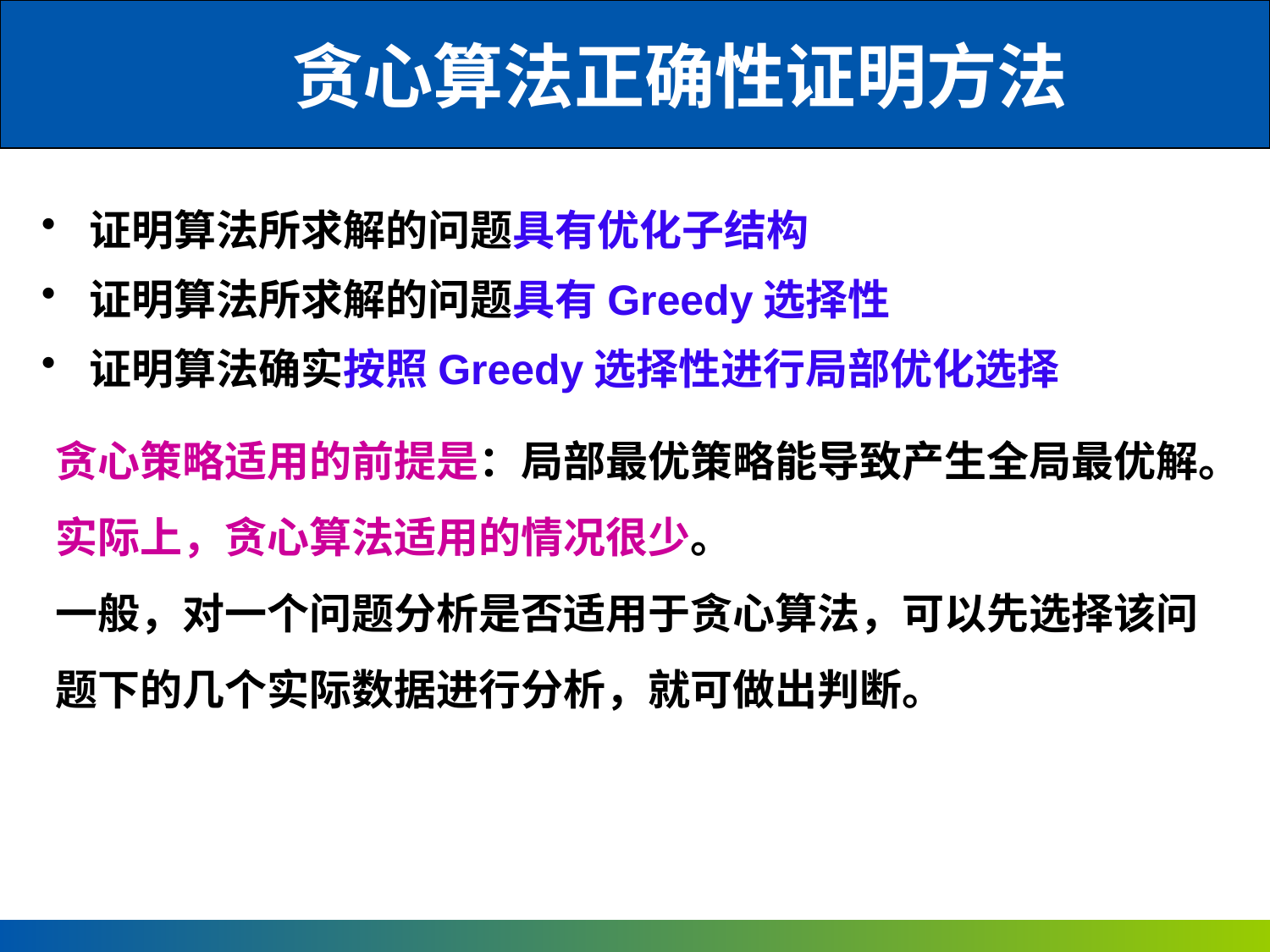

贪心算法正确性证明方法
证明算法所求解的问题具有优化子结构
证明算法所求解的问题具有Greedy选择性
证明算法确实按照Greedy选择性进行局部优化选择
贪心策略适用的前提是：局部最优策略能导致产生全局最优解。
实际上，贪心算法适用的情况很少。
一般，对一个问题分析是否适用于贪心算法，可以先选择该问题下的几个实际数据进行分析，就可做出判断。